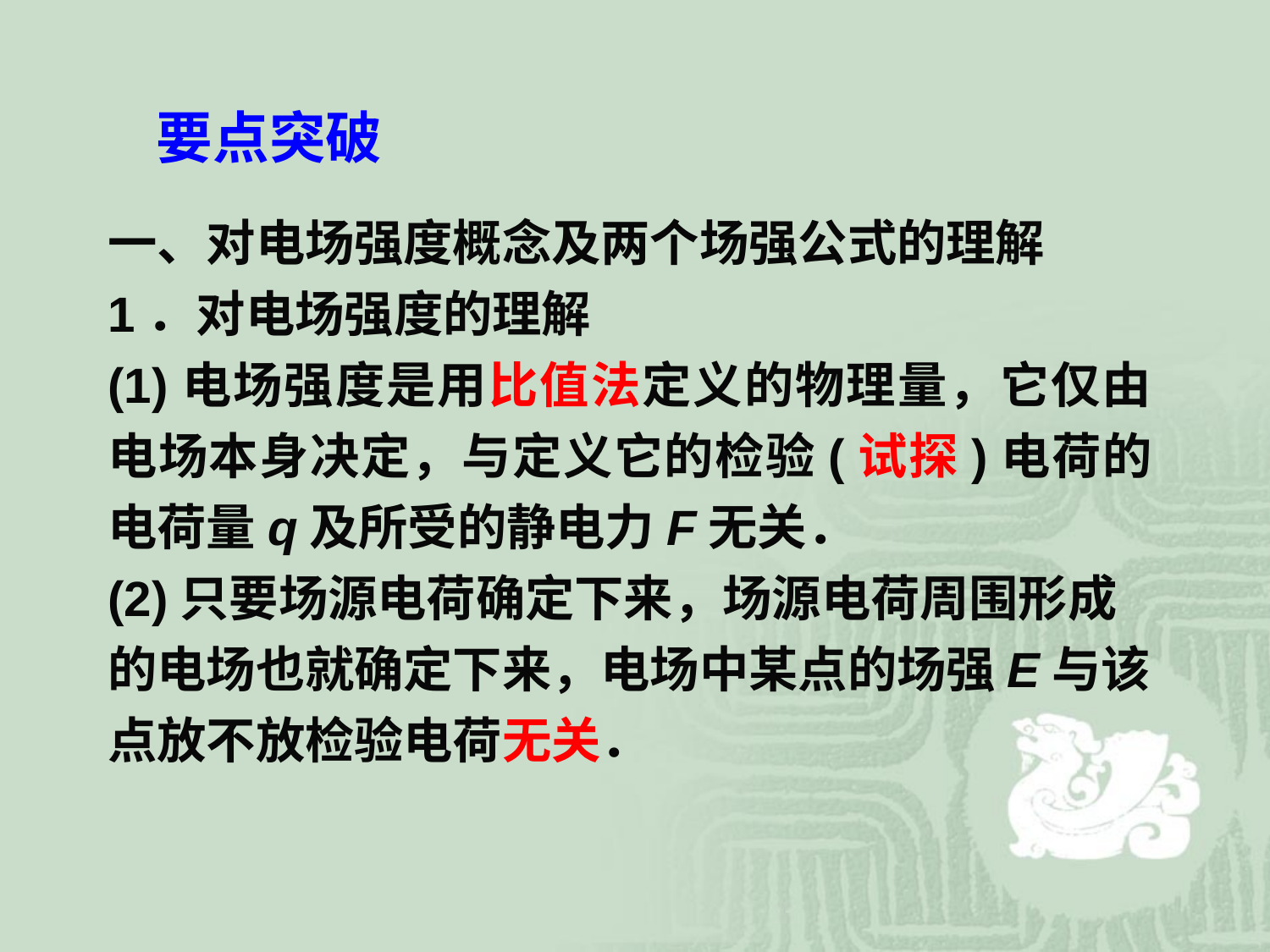

要点突破
一、对电场强度概念及两个场强公式的理解
1．对电场强度的理解
(1)电场强度是用比值法定义的物理量，它仅由电场本身决定，与定义它的检验(试探)电荷的电荷量q及所受的静电力F无关．
(2)只要场源电荷确定下来，场源电荷周围形成的电场也就确定下来，电场中某点的场强E与该点放不放检验电荷无关．